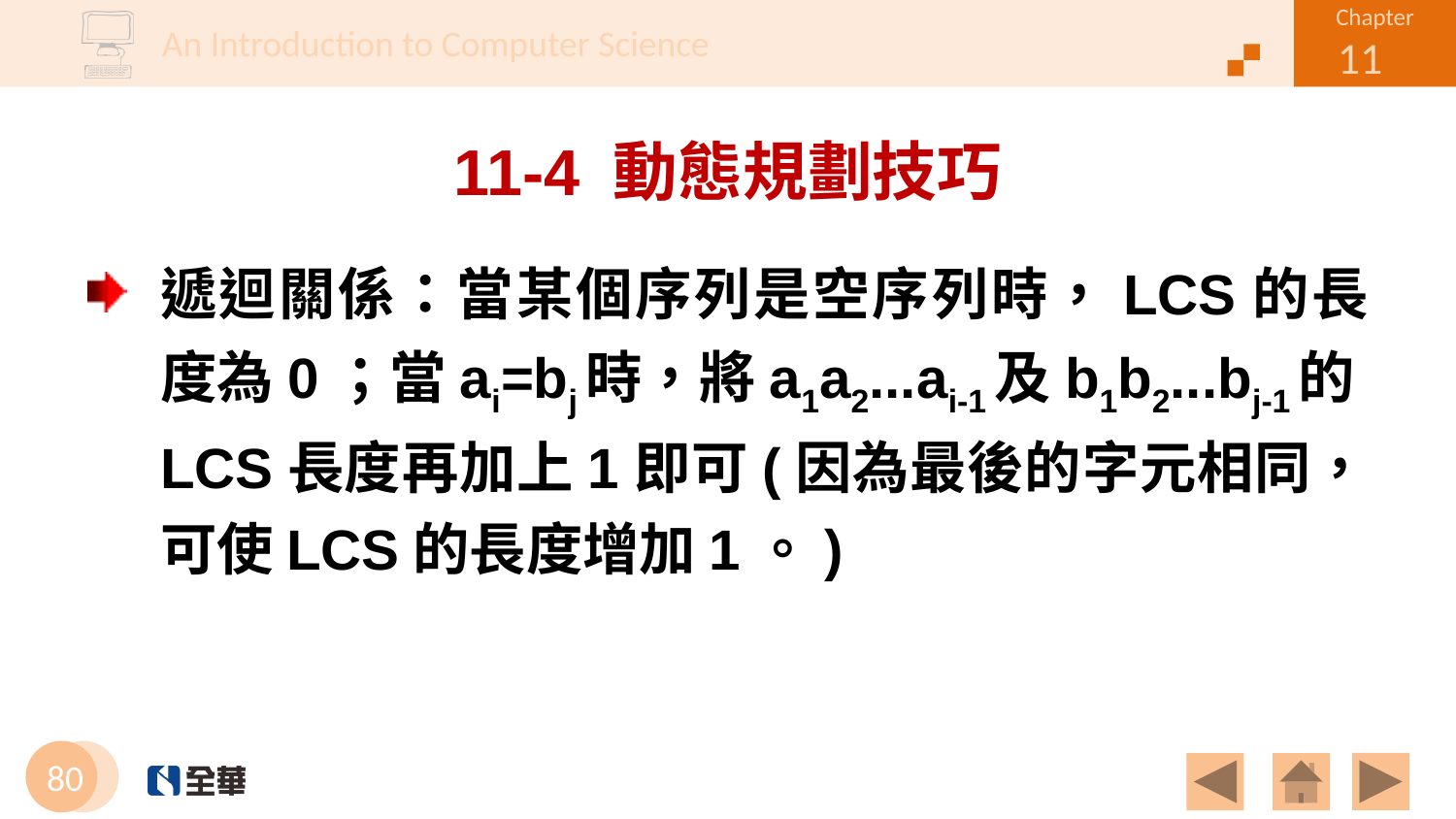

# 11-4 動態規劃技巧
遞迴關係：當某個序列是空序列時，LCS的長度為0；當ai=bj時，將a1a2...ai-1及b1b2...bj-1的LCS長度再加上1即可(因為最後的字元相同，可使LCS的長度增加1。)